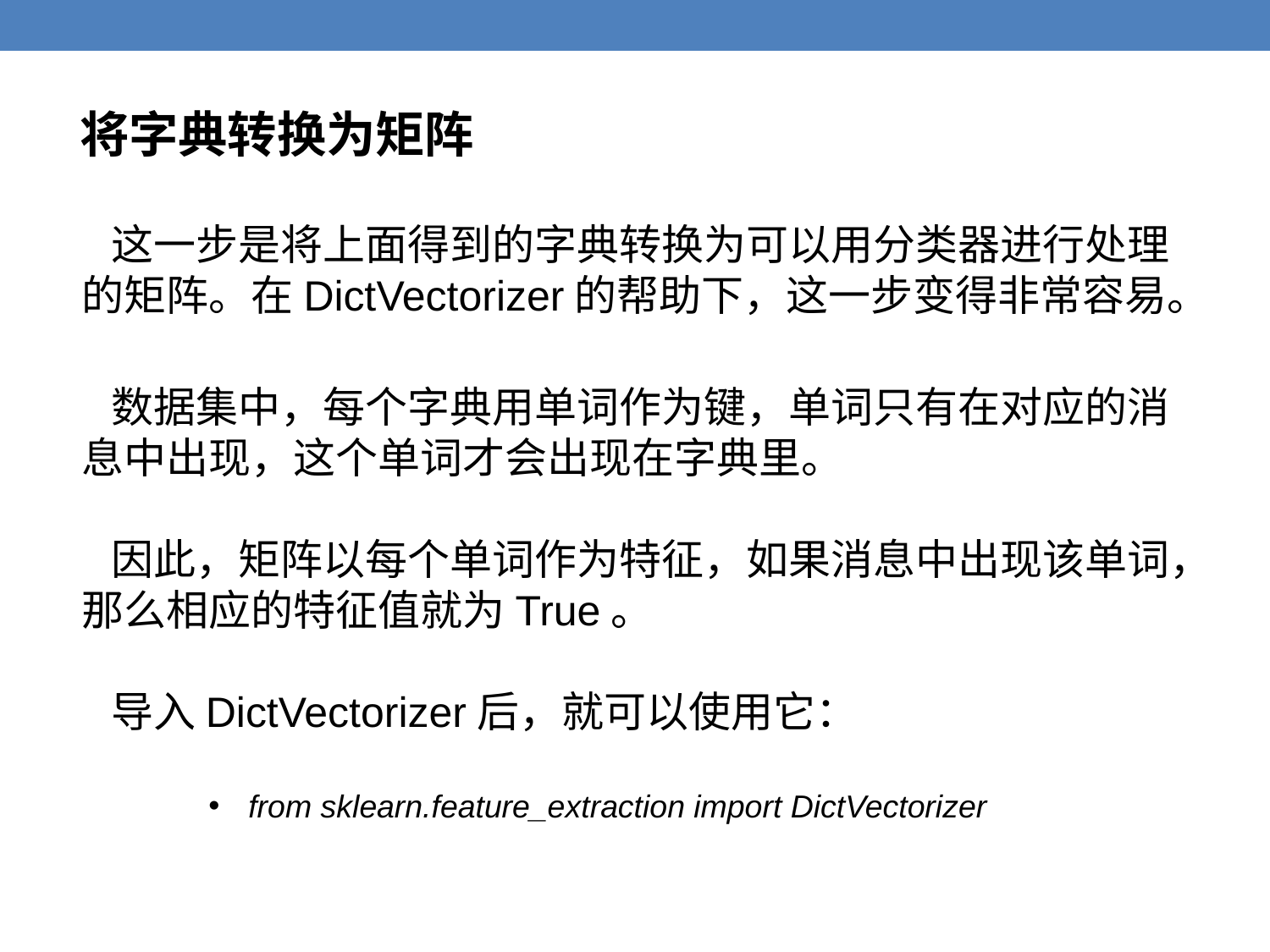

将字典转换为矩阵
  这一步是将上面得到的字典转换为可以用分类器进行处理的矩阵。在DictVectorizer的帮助下，这一步变得非常容易。
  数据集中，每个字典用单词作为键，单词只有在对应的消息中出现，这个单词才会出现在字典里。

  因此，矩阵以每个单词作为特征，如果消息中出现该单词，那么相应的特征值就为True。

  导入DictVectorizer后，就可以使用它：

from sklearn.feature_extraction import DictVectorizer